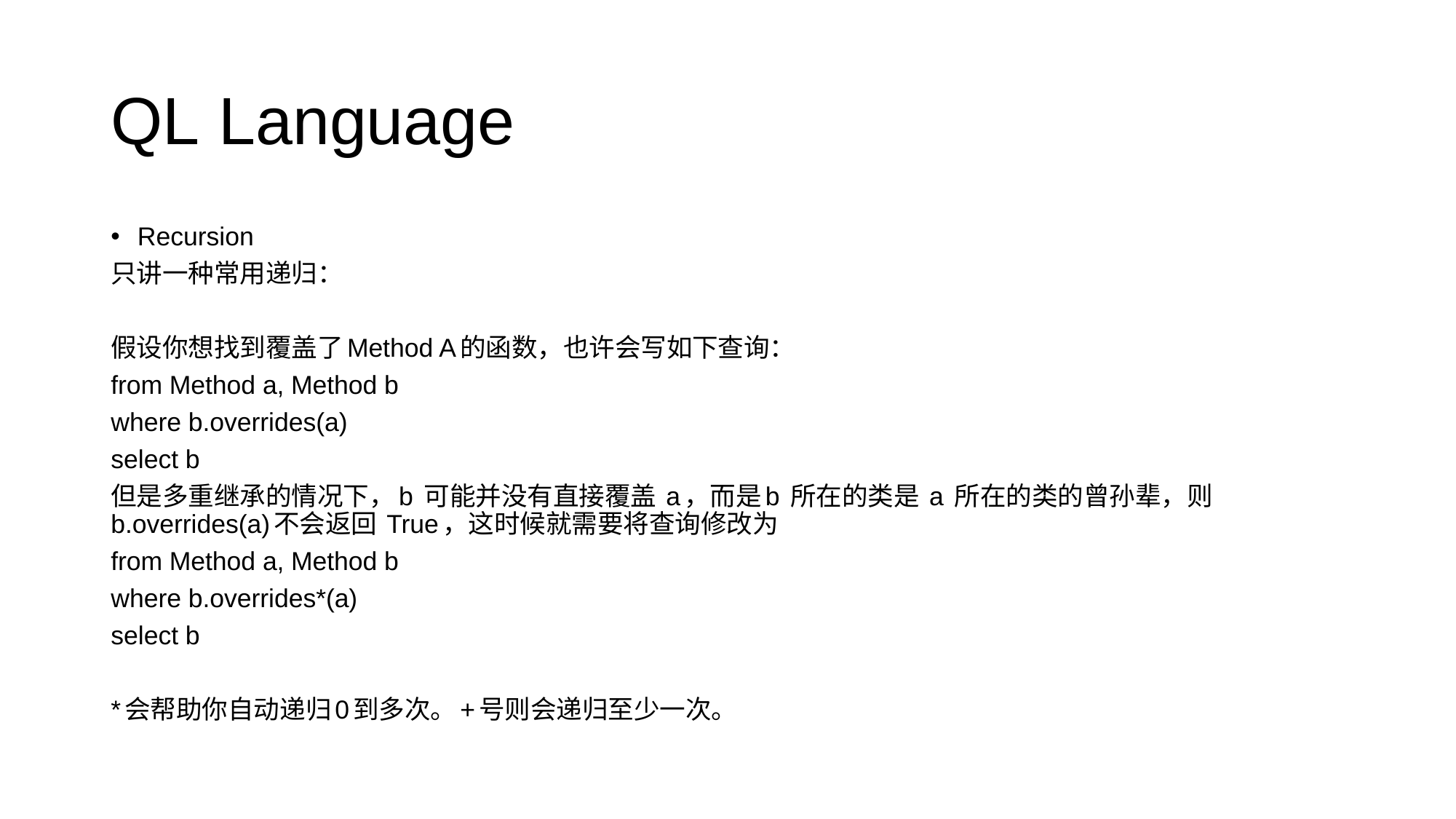

# QL Language
Recursion
只讲一种常用递归：

假设你想找到覆盖了Method A的函数，也许会写如下查询：
from Method a, Method b
where b.overrides(a)
select b
但是多重继承的情况下，b 可能并没有直接覆盖 a，而是b 所在的类是 a 所在的类的曾孙辈，则b.overrides(a)不会返回 True，这时候就需要将查询修改为
from Method a, Method b
where b.overrides*(a)
select b

*会帮助你自动递归0到多次。+号则会递归至少一次。